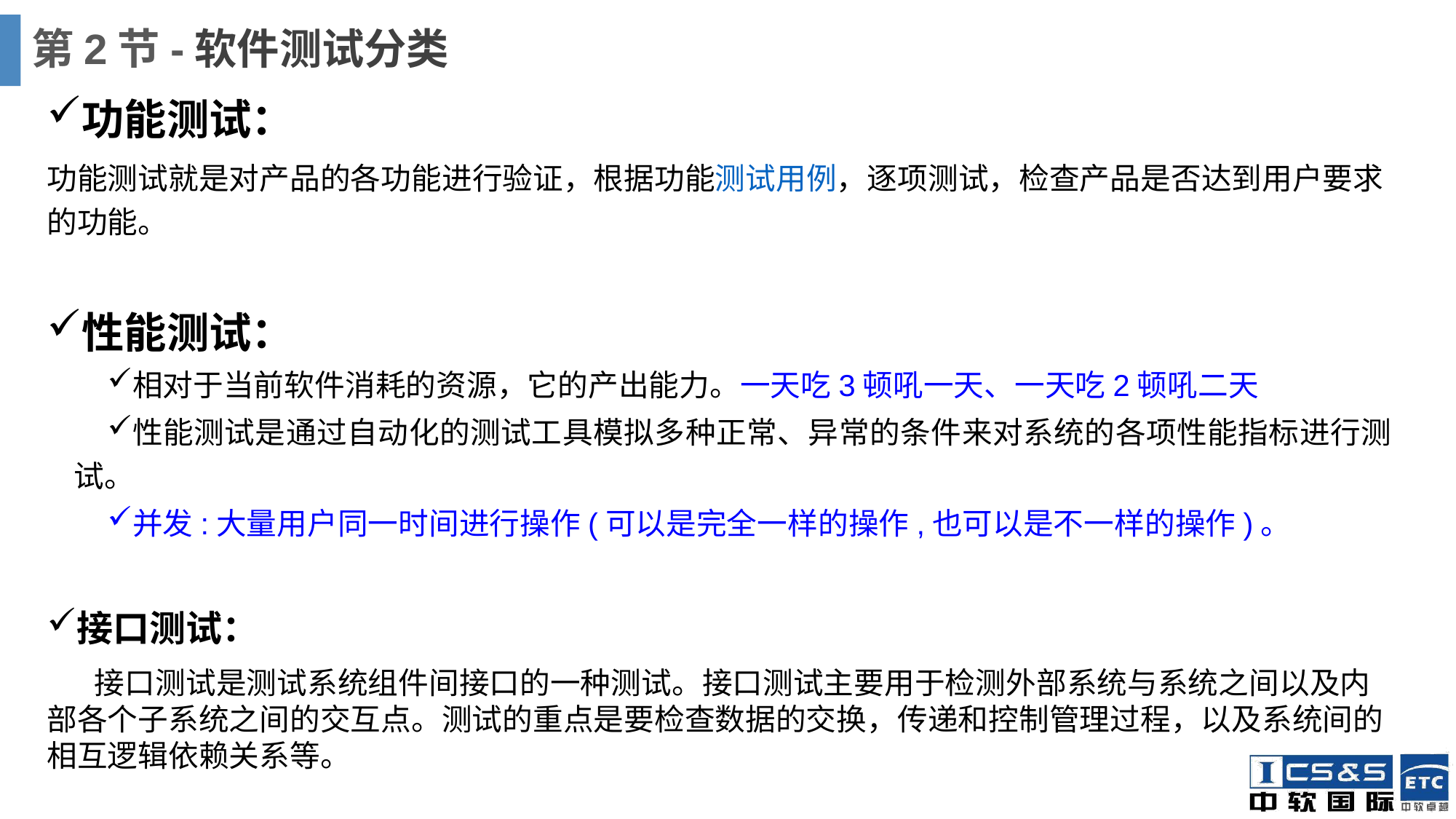

# 第2节-软件测试分类
功能测试：
功能测试就是对产品的各功能进行验证，根据功能测试用例，逐项测试，检查产品是否达到用户要求的功能。

性能测试：
相对于当前软件消耗的资源，它的产出能力。一天吃3顿吼一天、一天吃2顿吼二天
性能测试是通过自动化的测试工具模拟多种正常、异常的条件来对系统的各项性能指标进行测试。
并发:大量用户同一时间进行操作(可以是完全一样的操作,也可以是不一样的操作)。

接口测试：
      接口测试是测试系统组件间接口的一种测试。接口测试主要用于检测外部系统与系统之间以及内部各个子系统之间的交互点。测试的重点是要检查数据的交换，传递和控制管理过程，以及系统间的相互逻辑依赖关系等。